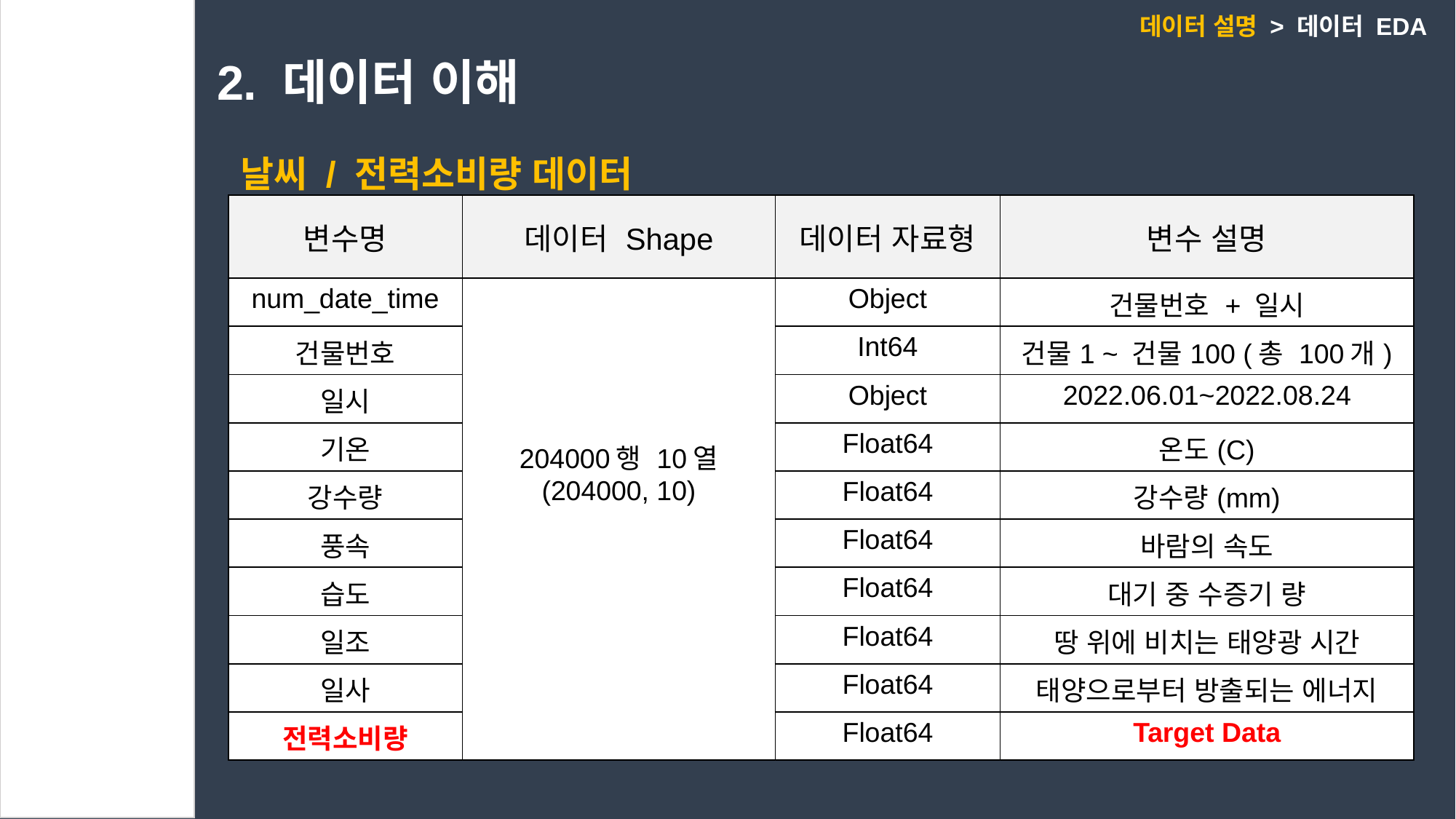

데이터 설명 > 데이터 EDA
2. 데이터 이해
날씨 / 전력소비량 데이터
| 변수명 | 데이터 Shape | 데이터 자료형 | 변수 설명 |
| --- | --- | --- | --- |
| num\_date\_time | 204000행 10열 (204000, 10) | Object | 건물번호 + 일시 |
| 건물번호 |  | Int64 | 건물1 ~ 건물100 (총 100개) |
| 일시 |  | Object | 2022.06.01~2022.08.24 |
| 기온 |  | Float64 | 온도(C) |
| 강수량 |  | Float64 | 강수량(mm) |
| 풍속 |  | Float64 | 바람의 속도 |
| 습도 |  | Float64 | 대기 중 수증기 량 |
| 일조 |  | Float64 | 땅 위에 비치는 태양광 시간 |
| 일사 |  | Float64 | 태양으로부터 방출되는 에너지 |
| 전력소비량 |  | Float64 | Target Data |